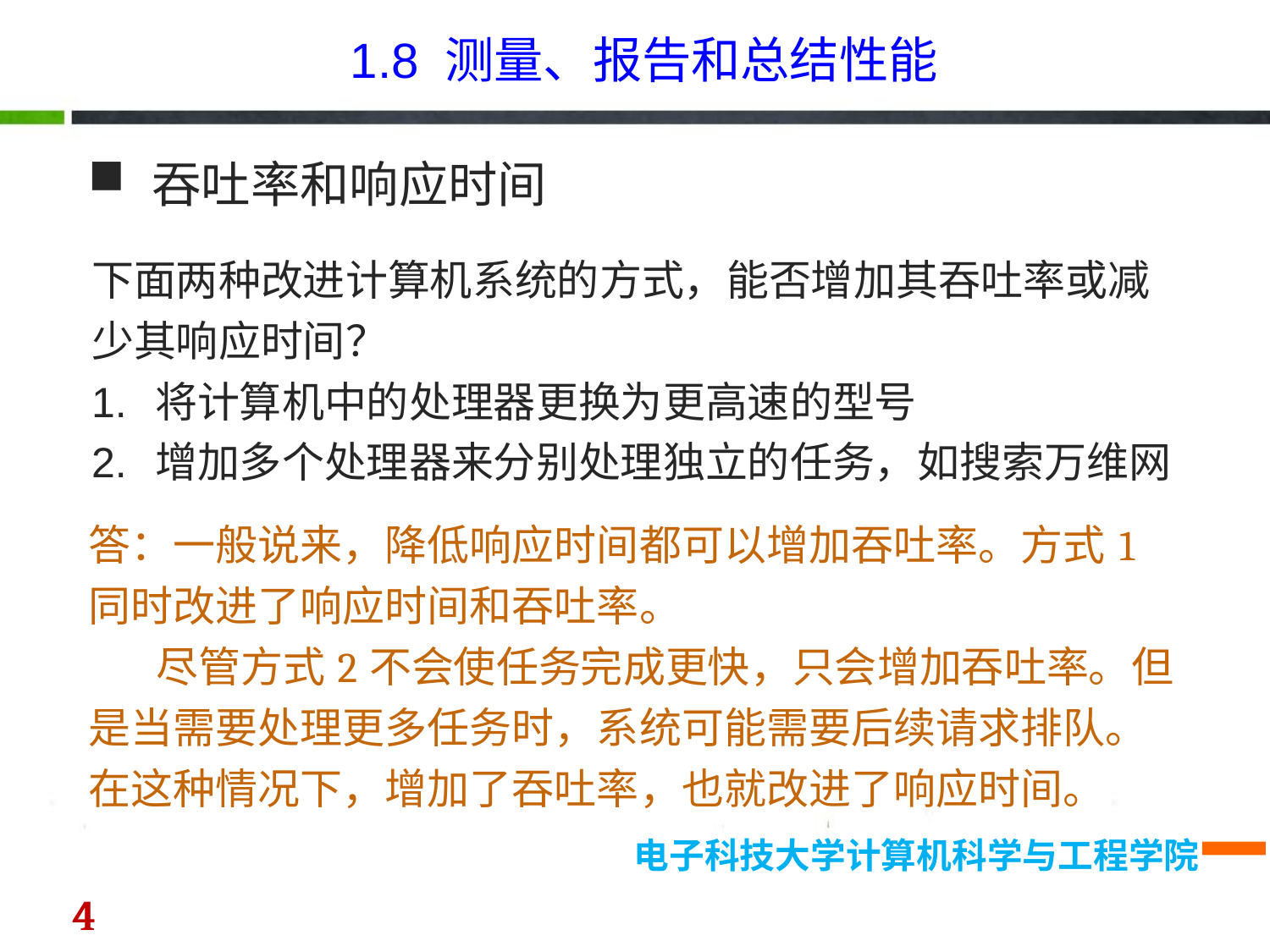

1.8 测量、报告和总结性能
吞吐率和响应时间
下面两种改进计算机系统的方式，能否增加其吞吐率或减少其响应时间？
将计算机中的处理器更换为更高速的型号
增加多个处理器来分别处理独立的任务，如搜索万维网
答：一般说来，降低响应时间都可以增加吞吐率。方式1同时改进了响应时间和吞吐率。
      尽管方式2不会使任务完成更快，只会增加吞吐率。但是当需要处理更多任务时，系统可能需要后续请求排队。在这种情况下，增加了吞吐率，也就改进了响应时间。